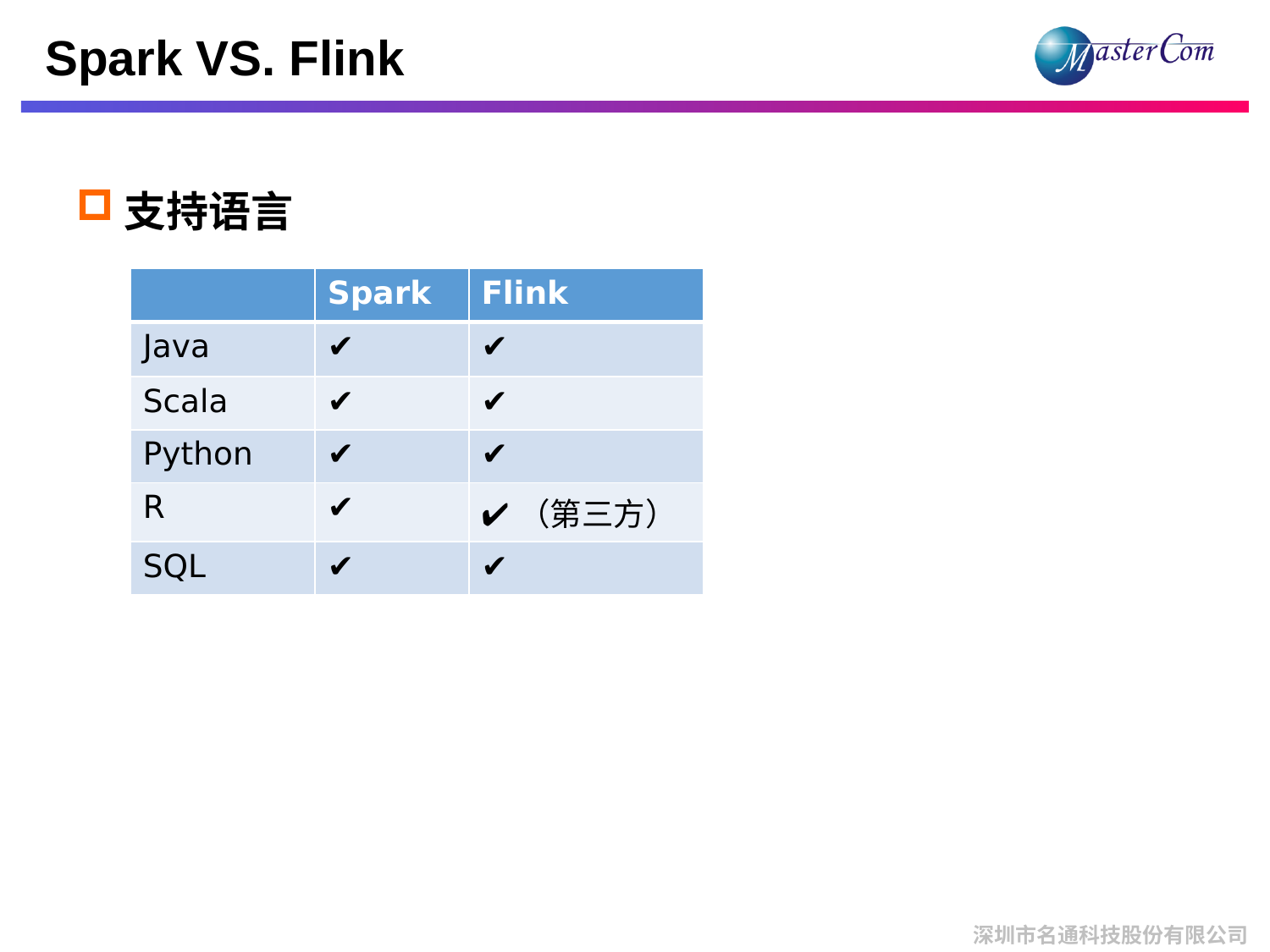

# Spark VS. Flink
支持语言
|  | Spark | Flink |
| --- | --- | --- |
| Java | ✔ | ✔ |
| Scala | ✔ | ✔ |
| Python | ✔ | ✔ |
| R | ✔ | ✔（第三方） |
| SQL | ✔ | ✔ |